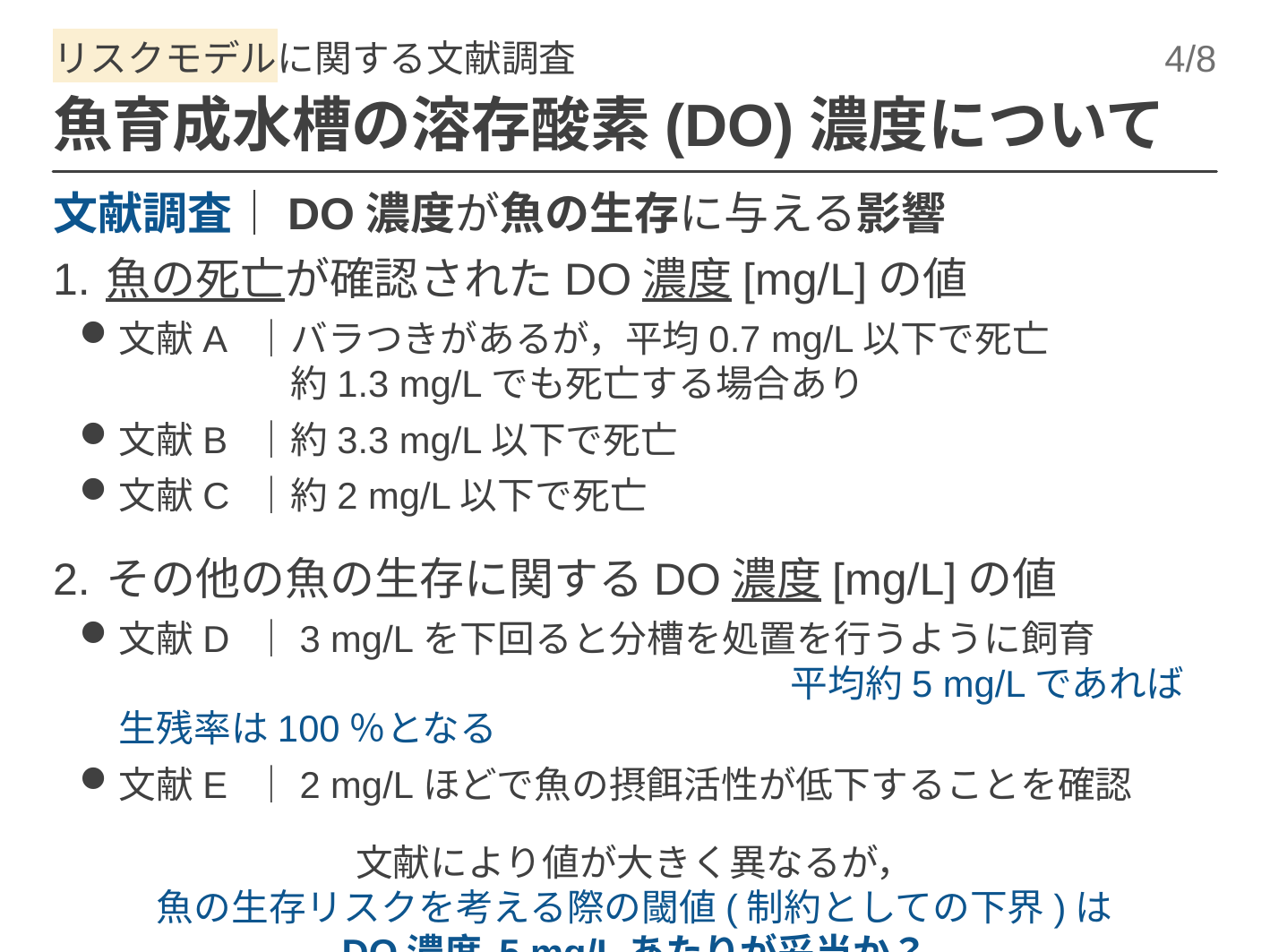

4/8
リスクモデルに関する文献調査
# 魚育成水槽の溶存酸素(DO)濃度について
文献調査｜DO濃度が魚の生存に与える影響
魚の死亡が確認されたDO濃度[mg/L]の値
文献A	｜バラつきがあるが，平均0.7 mg/L以下で死亡
　　　	　約1.3 mg/Lでも死亡する場合あり
文献B	｜約3.3 mg/L以下で死亡
文献C	｜約2 mg/L以下で死亡

その他の魚の生存に関するDO濃度[mg/L]の値
文献D	｜3 mg/Lを下回ると分槽を処置を行うように飼育
						平均約5 mg/Lであれば生残率は100％となる
文献E	｜2 mg/Lほどで魚の摂餌活性が低下することを確認

文献により値が大きく異なるが，
魚の生存リスクを考える際の閾値(制約としての下界)は
DO濃度 5 mg/Lあたりが妥当か？